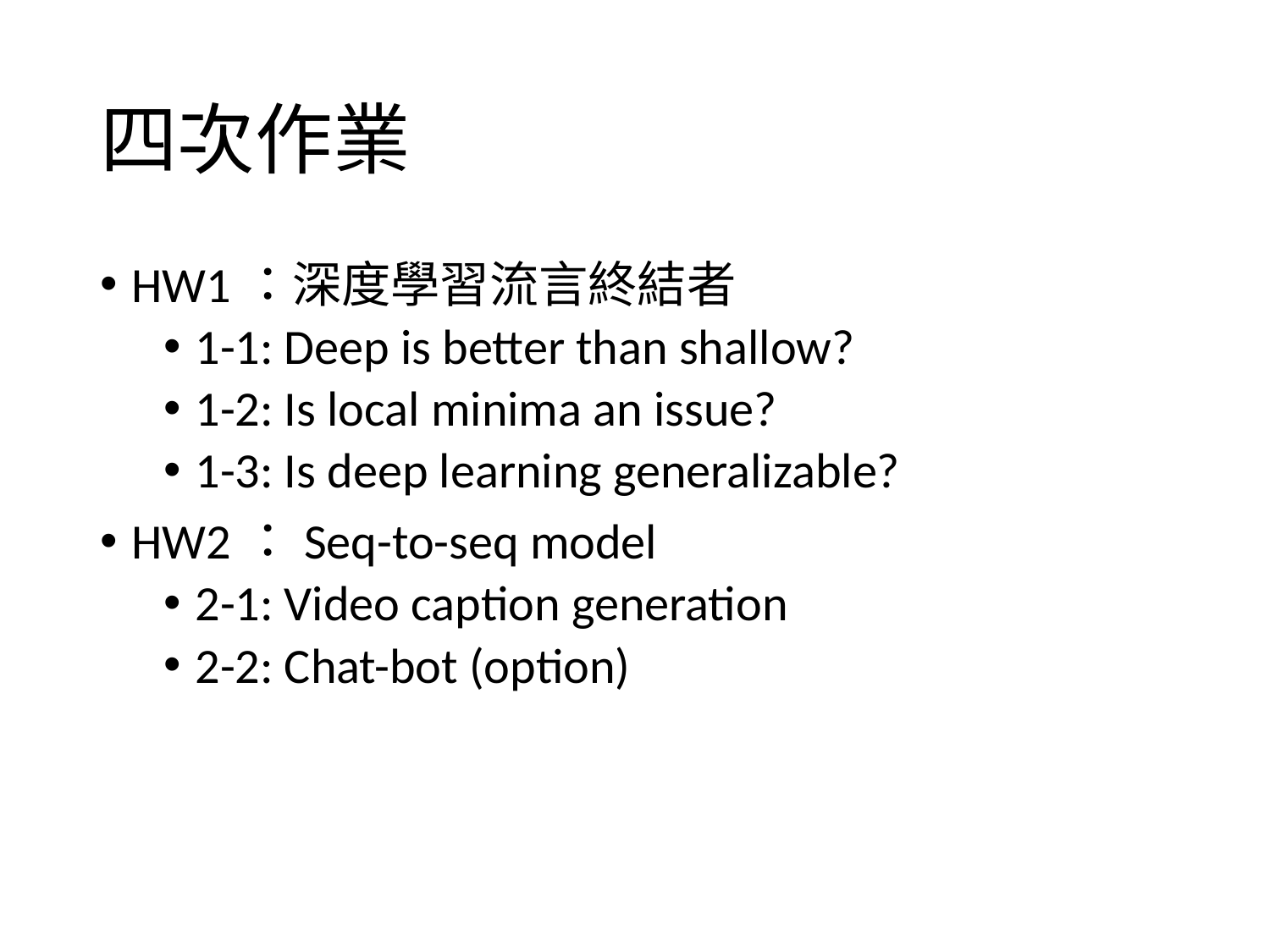

# 四次作業
HW1：深度學習流言終結者
1-1: Deep is better than shallow?
1-2: Is local minima an issue?
1-3: Is deep learning generalizable?
HW2：Seq-to-seq model
2-1: Video caption generation
2-2: Chat-bot (option)